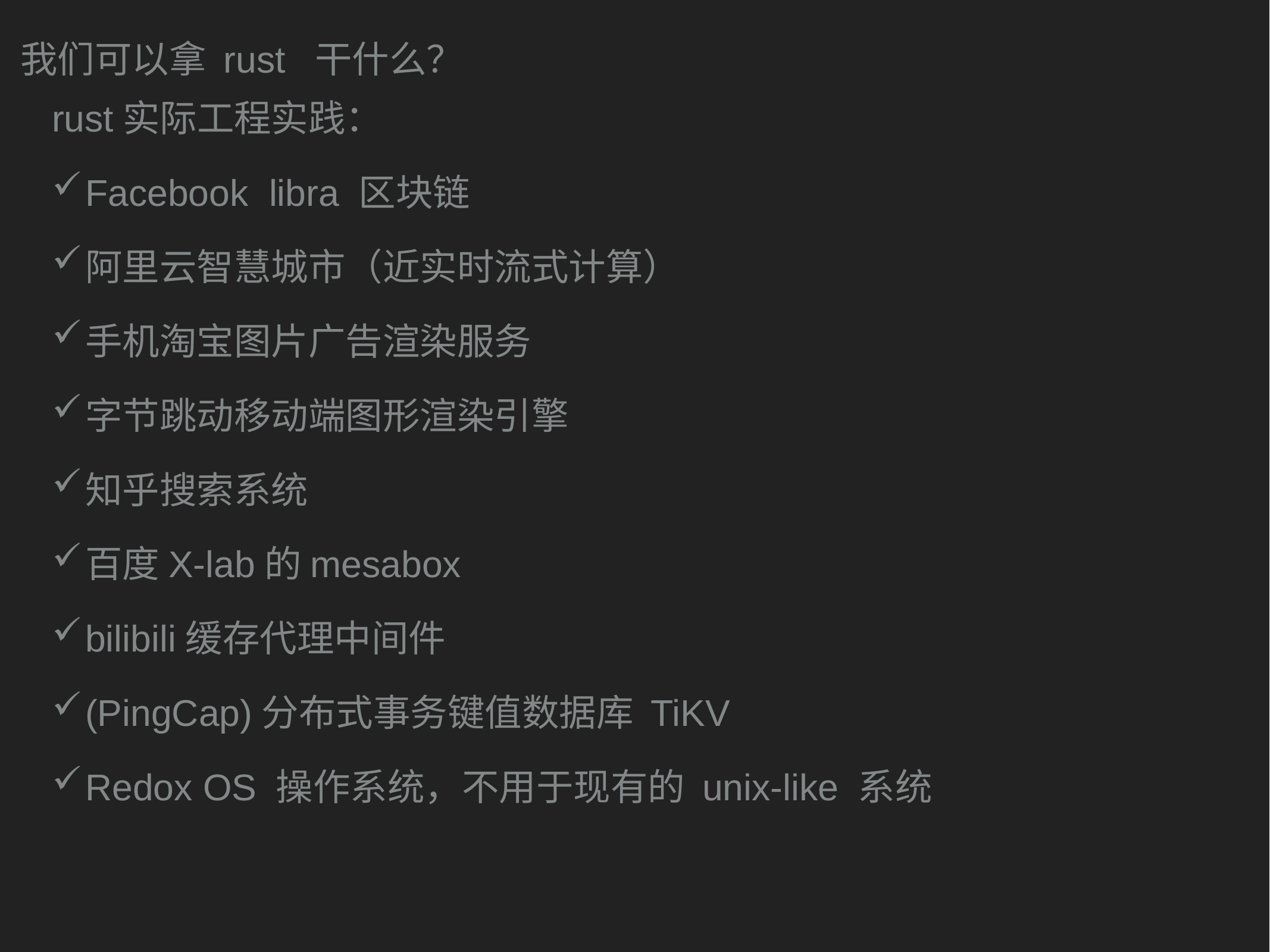

我们可以拿 rust  干什么？
rust实际工程实践：
Facebook  libra 区块链
阿里云智慧城市（近实时流式计算）
手机淘宝图片广告渲染服务
字节跳动移动端图形渲染引擎
知乎搜索系统
百度X-lab的mesabox
bilibili缓存代理中间件
(PingCap)分布式事务键值数据库 TiKV
Redox OS 操作系统，不用于现有的 unix-like 系统